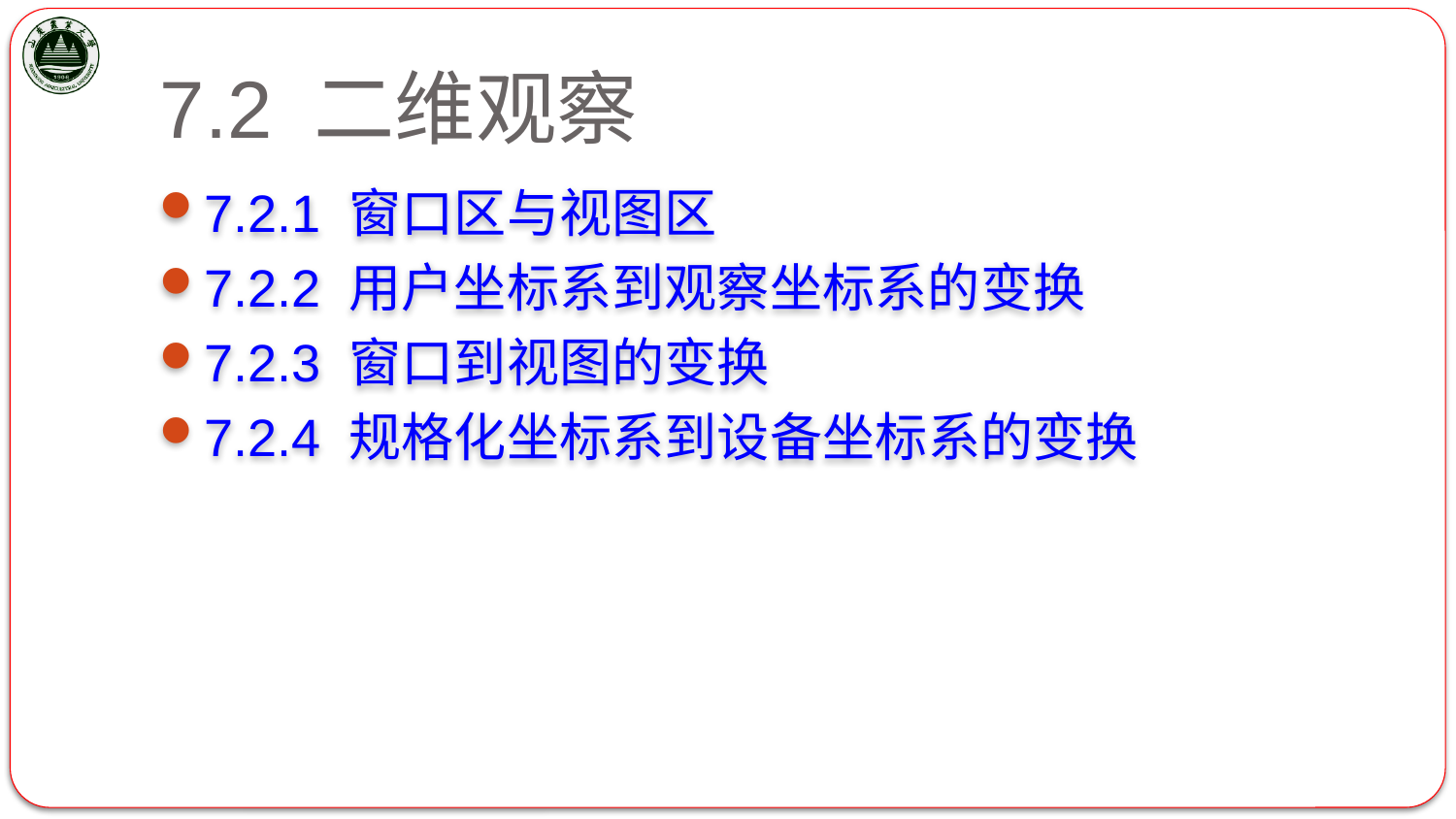

# 7.2 二维观察
7.2.1 窗口区与视图区
7.2.2 用户坐标系到观察坐标系的变换
7.2.3 窗口到视图的变换
7.2.4 规格化坐标系到设备坐标系的变换